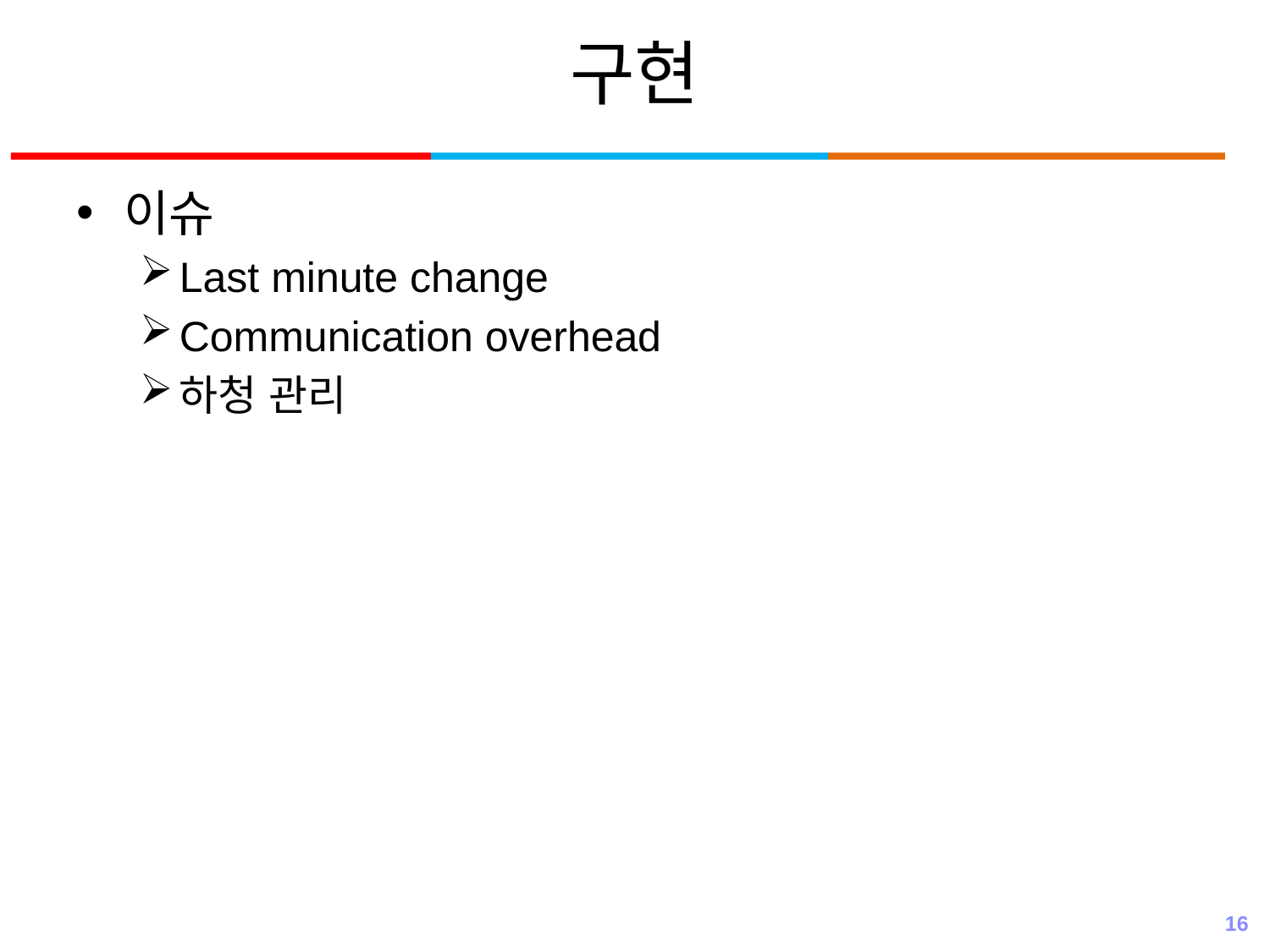

# 구현
이슈
Last minute change
Communication overhead
하청 관리
16